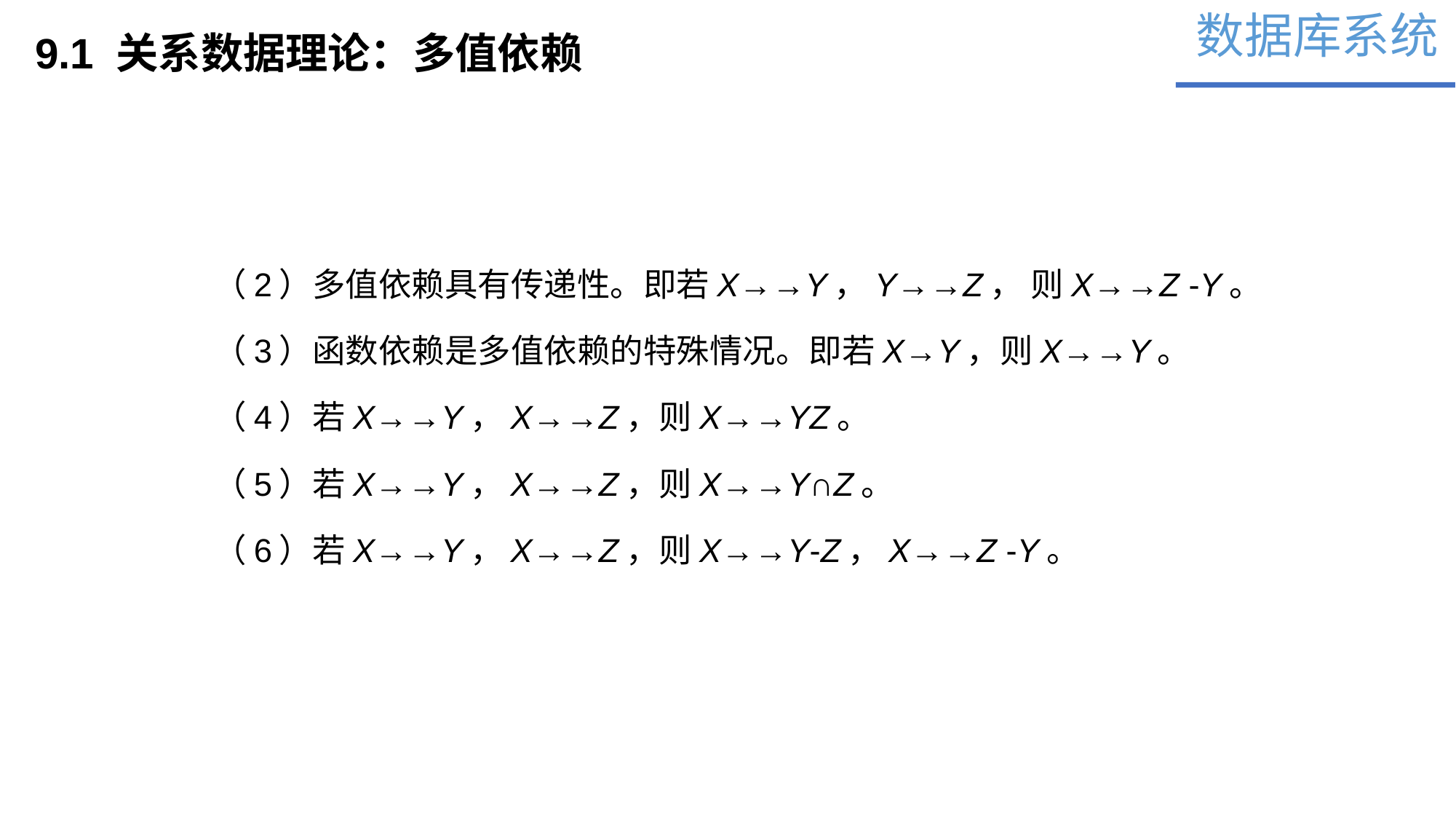

数据库系统
9.1 关系数据理论：多值依赖

（2）多值依赖具有传递性。即若X→→Y，Y→→Z， 则X→→Z -Y。
（3）函数依赖是多值依赖的特殊情况。即若X→Y，则X→→Y。
（4）若X→→Y，X→→Z，则X→→YZ。
（5）若X→→Y，X→→Z，则X→→Y∩Z。
（6）若X→→Y，X→→Z，则X→→Y-Z，X→→Z -Y。